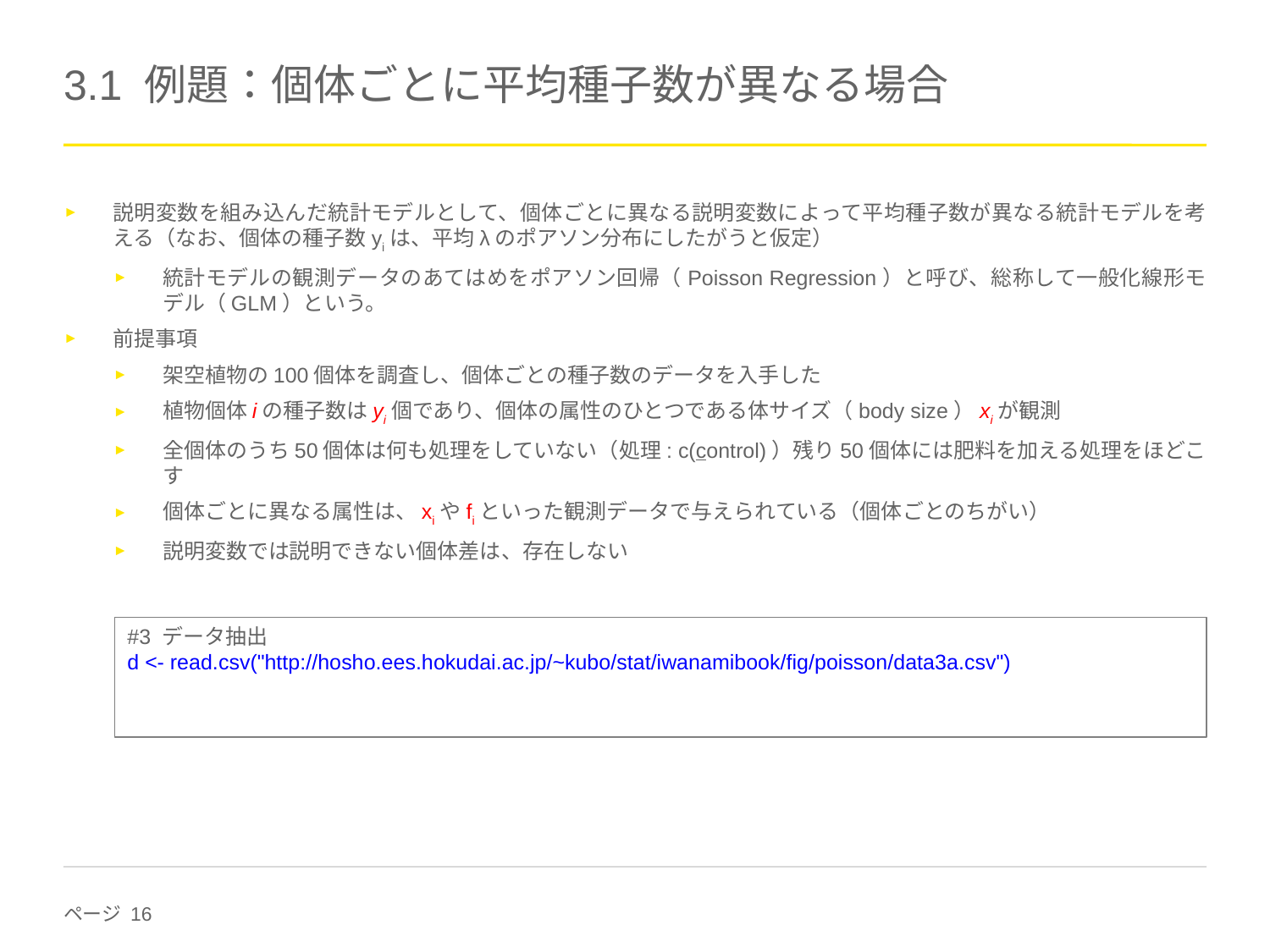

# 3.1 例題：個体ごとに平均種子数が異なる場合
説明変数を組み込んだ統計モデルとして、個体ごとに異なる説明変数によって平均種子数が異なる統計モデルを考える（なお、個体の種子数yiは、平均λのポアソン分布にしたがうと仮定）
統計モデルの観測データのあてはめをポアソン回帰（Poisson Regression）と呼び、総称して一般化線形モデル（GLM）という。
前提事項
架空植物の100個体を調査し、個体ごとの種子数のデータを入手した
植物個体iの種子数はyi個であり、個体の属性のひとつである体サイズ（body size）xiが観測
全個体のうち50個体は何も処理をしていない（処理: c(control)）残り50個体には肥料を加える処理をほどこす
個体ごとに異なる属性は、xiやfiといった観測データで与えられている（個体ごとのちがい）
説明変数では説明できない個体差は、存在しない

#3 データ抽出
d <- read.csv("http://hosho.ees.hokudai.ac.jp/~kubo/stat/iwanamibook/fig/poisson/data3a.csv")